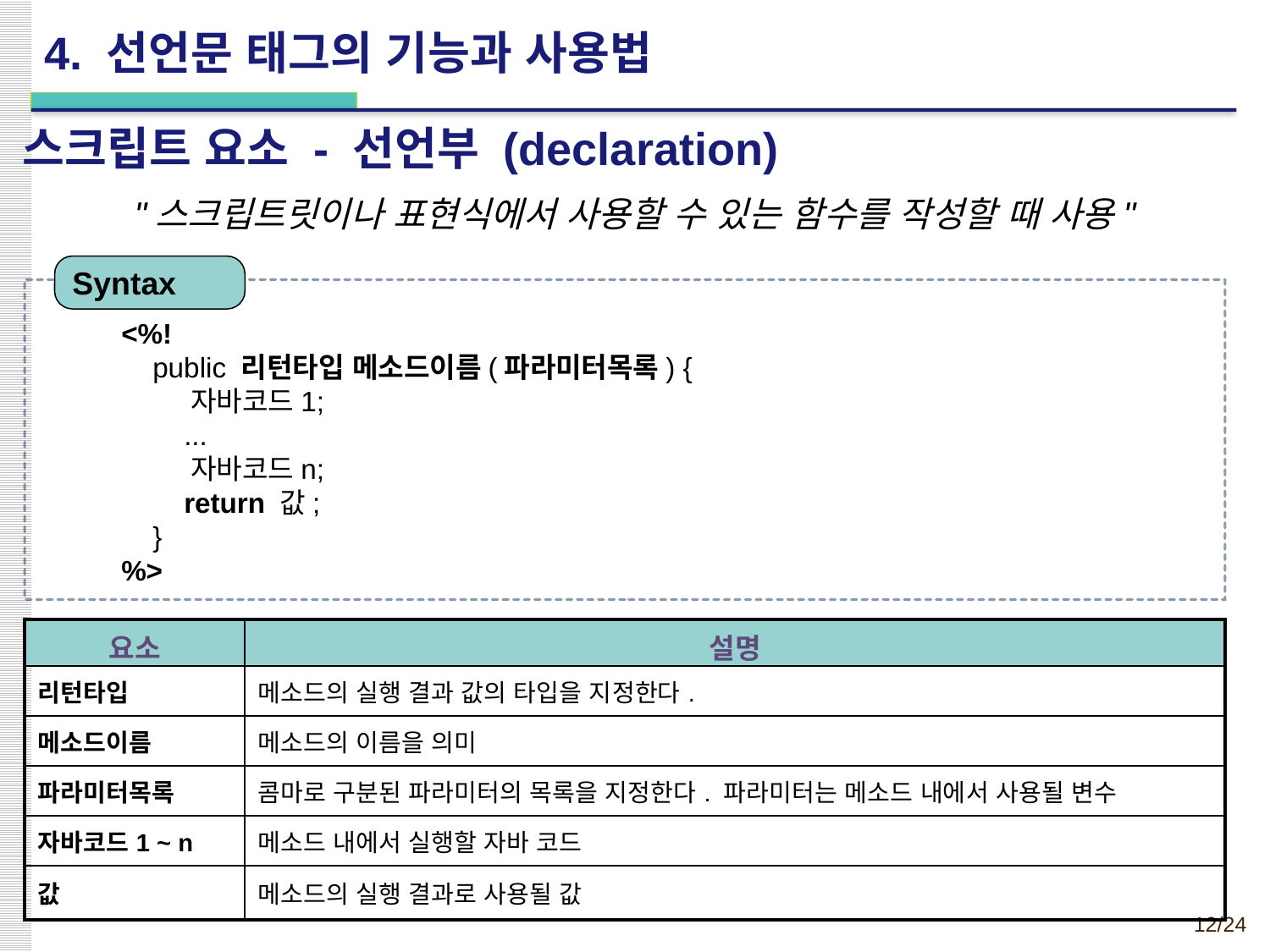

# 4. 선언문 태그의 기능과 사용법
스크립트 요소 - 선언부 (declaration)
"스크립트릿이나 표현식에서 사용할 수 있는 함수를 작성할 때 사용"
Syntax

<%!
    public 리턴타입 메소드이름(파라미터목록) {
        자바코드1;
        ...
        자바코드n;
        return 값;
    }
%>
| 요소 | 설명 |
| --- | --- |
| 리턴타입 | 메소드의 실행 결과 값의 타입을 지정한다. |
| 메소드이름 | 메소드의 이름을 의미 |
| 파라미터목록 | 콤마로 구분된 파라미터의 목록을 지정한다. 파라미터는 메소드 내에서 사용될 변수 |
| 자바코드1 ~ n | 메소드 내에서 실행할 자바 코드 |
| 값 | 메소드의 실행 결과로 사용될 값 |